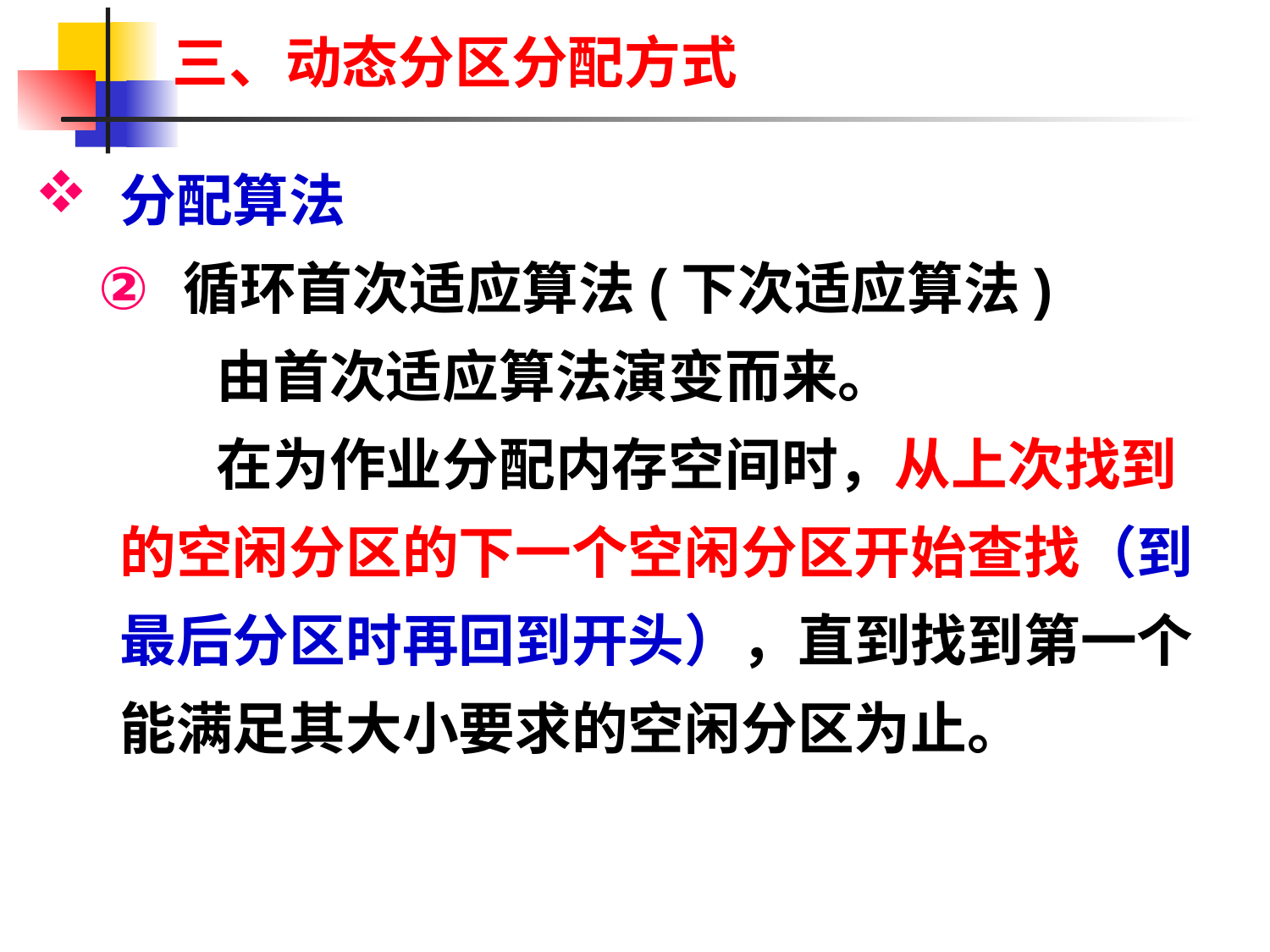

# 三、动态分区分配方式
分配算法
循环首次适应算法(下次适应算法)
             由首次适应算法演变而来。
             在为作业分配内存空间时，从上次找到的空闲分区的下一个空闲分区开始查找（到最后分区时再回到开头），直到找到第一个能满足其大小要求的空闲分区为止。